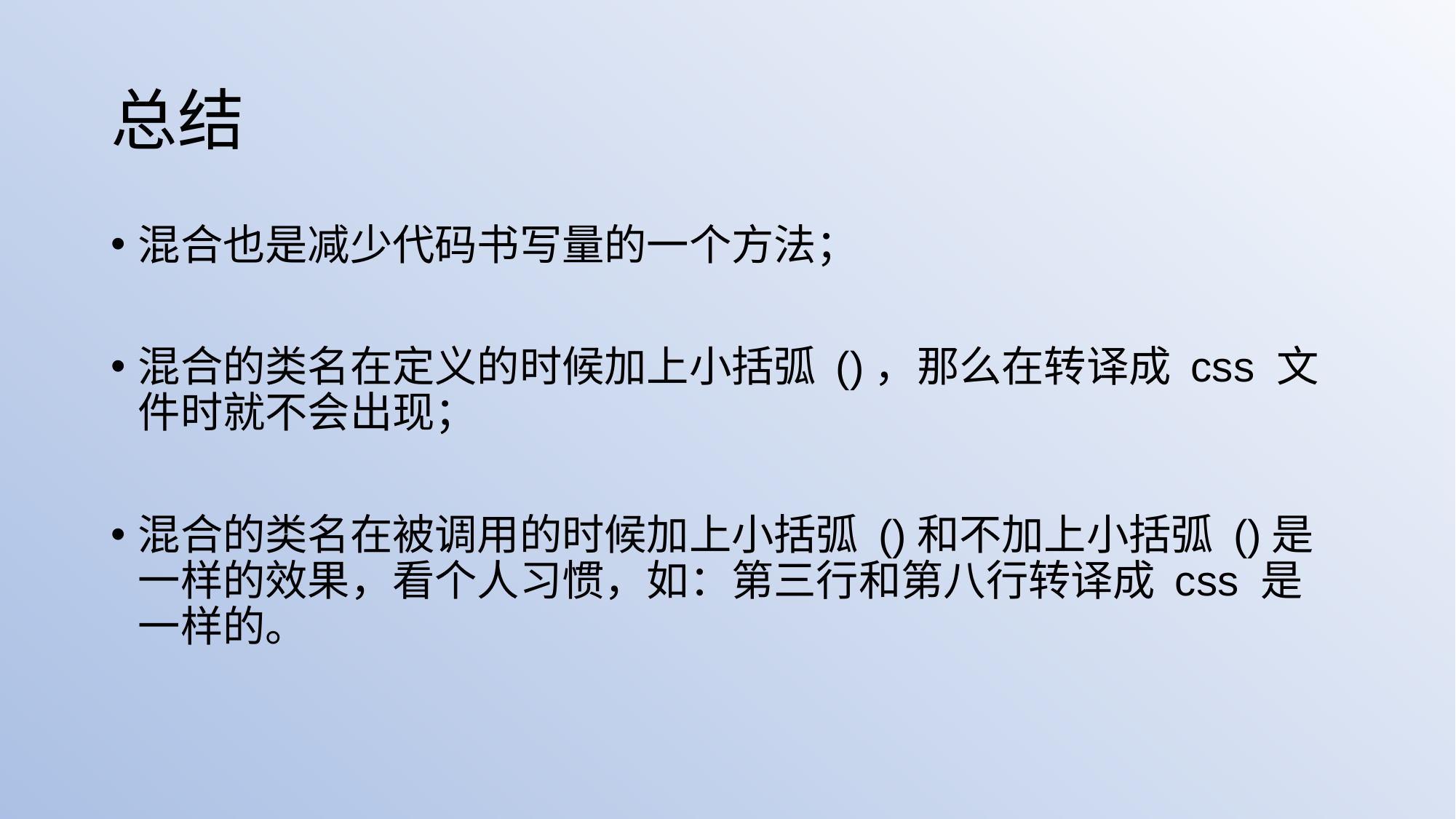

# 总结
混合也是减少代码书写量的一个方法；

混合的类名在定义的时候加上小括弧 ()，那么在转译成 css 文件时就不会出现；

混合的类名在被调用的时候加上小括弧 ()和不加上小括弧 ()是一样的效果，看个人习惯，如：第三行和第八行转译成 css 是一样的。